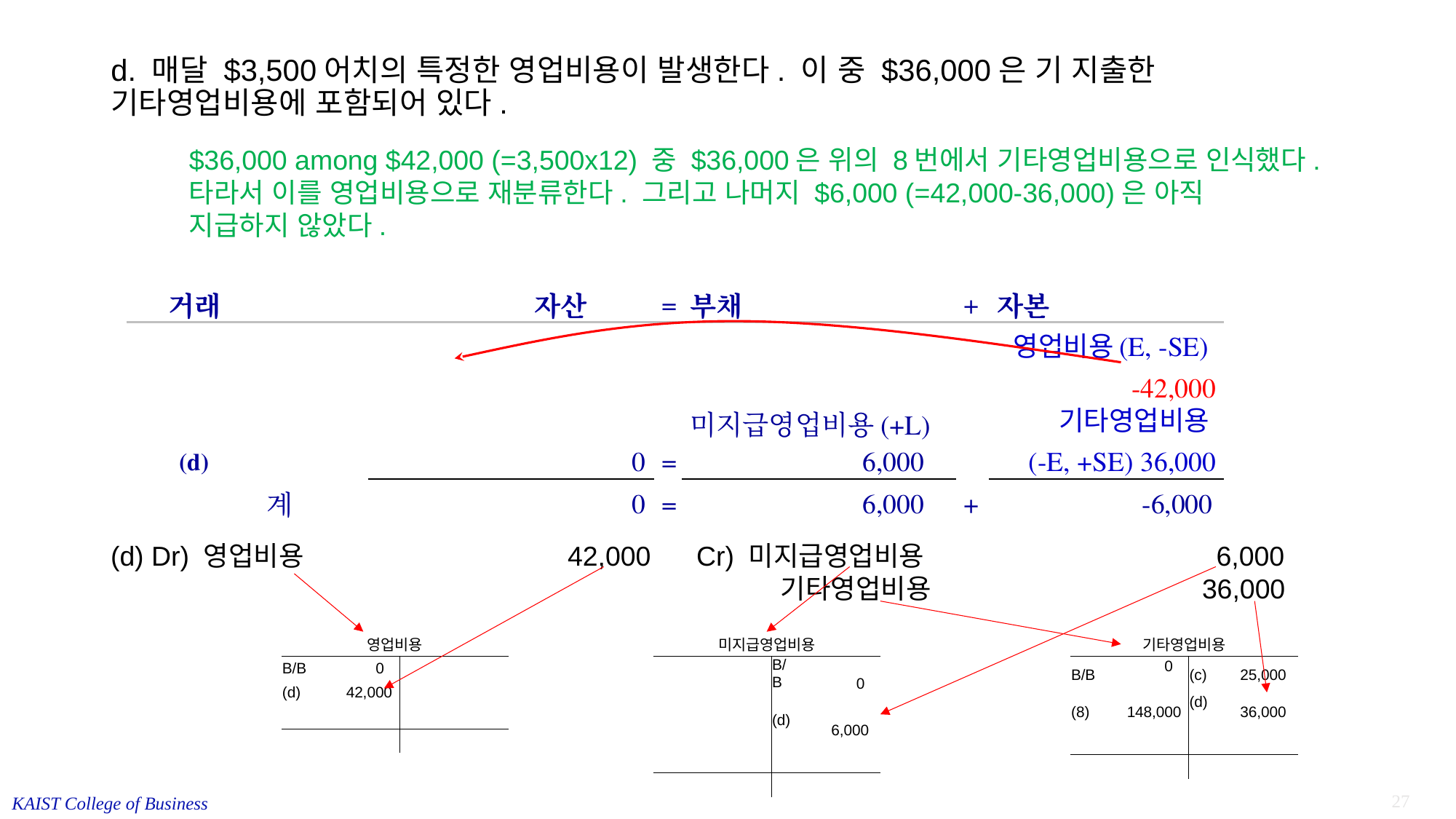

# d. 매달 $3,500어치의 특정한 영업비용이 발생한다. 이 중 $36,000은 기 지출한 기타영업비용에 포함되어 있다.
$36,000 among $42,000 (=3,500x12) 중 $36,000은 위의 8번에서 기타영업비용으로 인식했다.
타라서 이를 영업비용으로 재분류한다. 그리고 나머지 $6,000 (=42,000-36,000)은 아직
지급하지 않았다.
|  |  |  |  |  |  |  |  |  |  |  |  |  |  |  |
| --- | --- | --- | --- | --- | --- | --- | --- | --- | --- | --- | --- | --- | --- | --- |
| 거래 |  |  |  |  |  | 자산 |  |  | = | 부채 | + | 자본 |  |  |
| (d) |  |  |  |  | 0 |  |  |  | = | 미지급영업비용(+L) 6,000 |  | 영업비용(E, -SE) -42,000 기타영업비용 (-E, +SE) 36,000 |  |  |
|  |  |  |  | 계 | 0 |  |  |  | = | 6,000 | + | -6,000 |  |  |
|  |  |  |  |  |  |  |  |  |  |  |  |  |  |  |

(d) Dr) 영업비용	   	42,000      Cr) 미지급영업비용		 	 6,000
					                           기타영업비용  	 		36,000
| 영업비용 |  |  |  |
| --- | --- | --- | --- |
| B/B | 0 |  |  |
| (d) | 42,000 |  |  |
|  |  |  |  |
|  |  |  |  |
| 미지급영업비용 |  |  |  |
| --- | --- | --- | --- |
|  |  | B/B | 0 |
|  |  | (d) | 6,000 |
|  |  |  |  |
|  |  |  |  |
| 기타영업비용 |  |  |  |
| --- | --- | --- | --- |
| B/B | 0 | (c) | 25,000 |
| (8) | 148,000 | (d) | 36,000 |
|  |  |  |  |
|  |  |  |  |